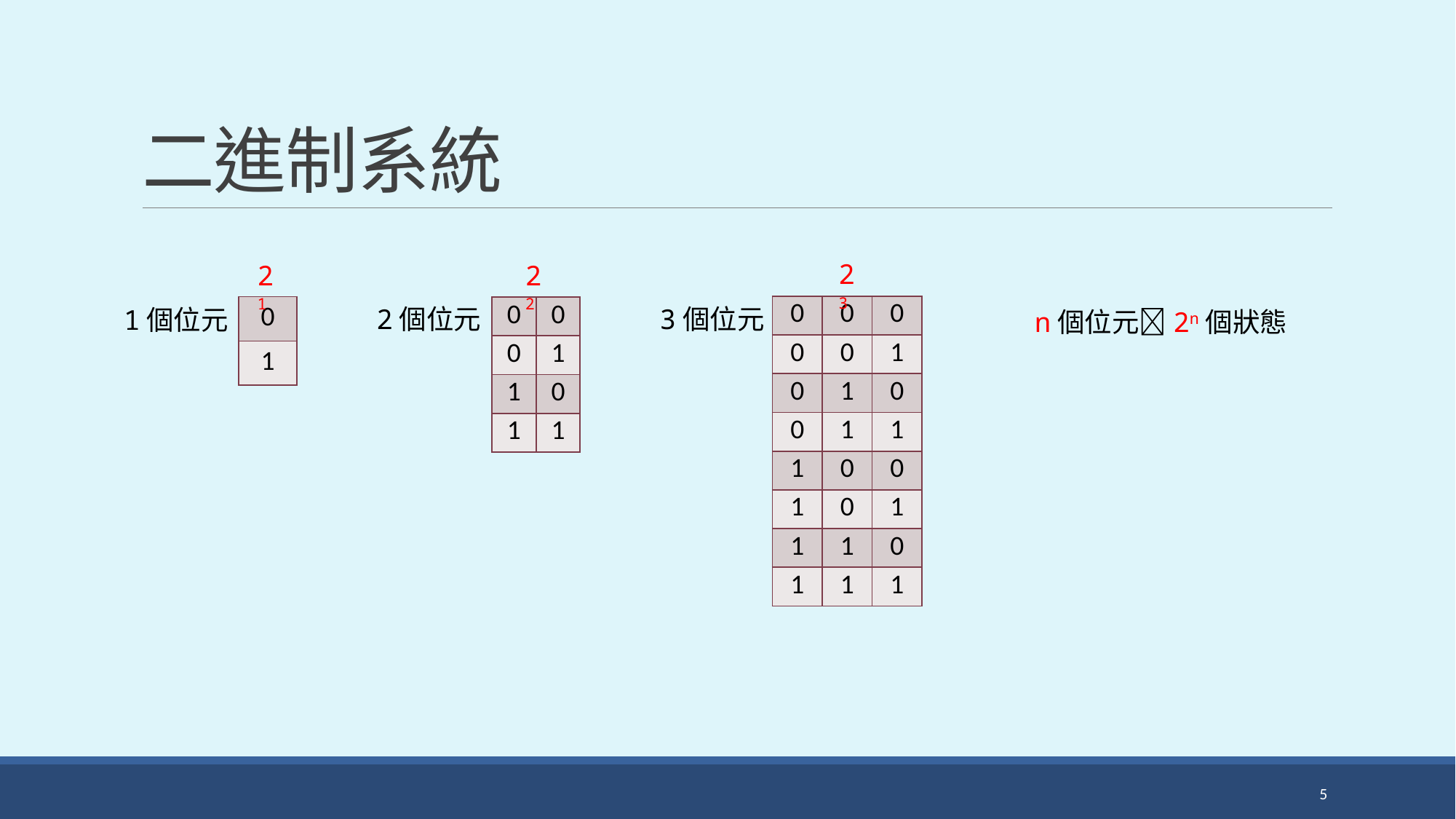

# 二進制系統
23
21
22
| 0 | 0 | 0 |
| --- | --- | --- |
| 0 | 0 | 1 |
| 0 | 1 | 0 |
| 0 | 1 | 1 |
| 1 | 0 | 0 |
| 1 | 0 | 1 |
| 1 | 1 | 0 |
| 1 | 1 | 1 |
| 0 |
| --- |
| 1 |
2個位元
3個位元
| 0 | 0 |
| --- | --- |
| 0 | 1 |
| 1 | 0 |
| 1 | 1 |
1個位元
n個位元→2n個狀態
5